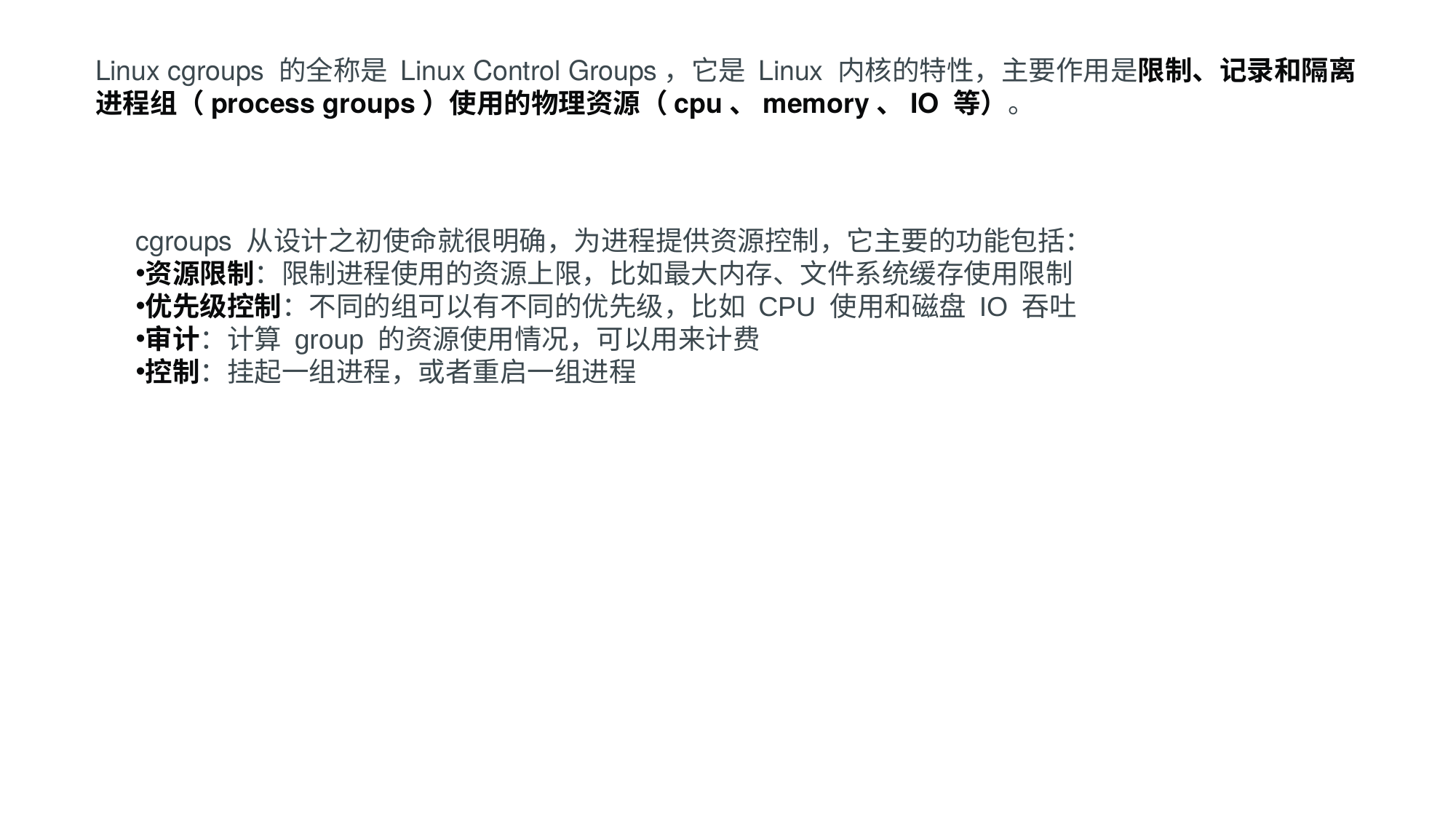

Linux cgroups 的全称是 Linux Control Groups，它是 Linux 内核的特性，主要作用是限制、记录和隔离进程组（process groups）使用的物理资源（cpu、memory、IO 等）。
cgroups 从设计之初使命就很明确，为进程提供资源控制，它主要的功能包括：
资源限制：限制进程使用的资源上限，比如最大内存、文件系统缓存使用限制
优先级控制：不同的组可以有不同的优先级，比如 CPU 使用和磁盘 IO 吞吐
审计：计算 group 的资源使用情况，可以用来计费
控制：挂起一组进程，或者重启一组进程